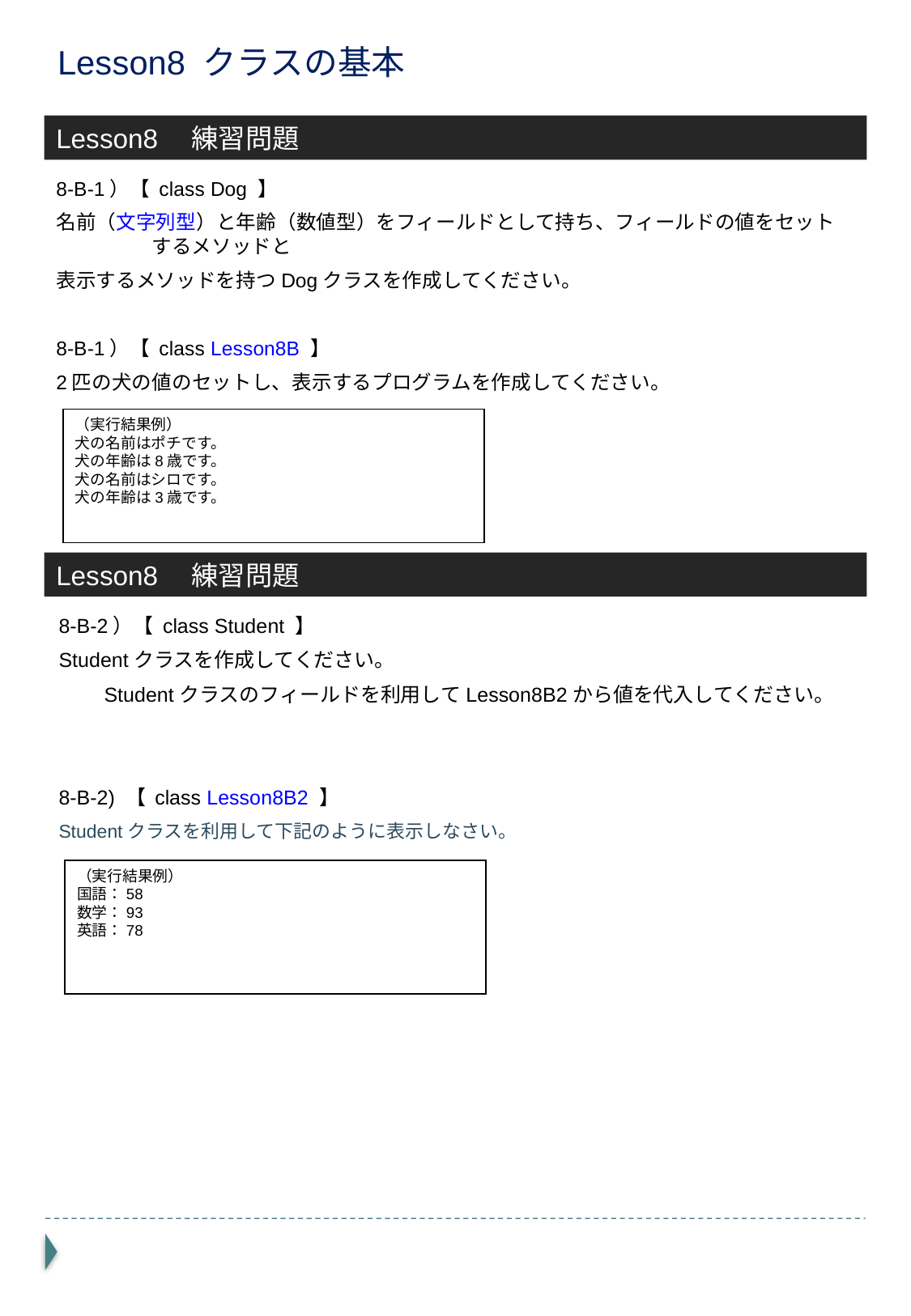

# Lesson8 クラスの基本
Lesson8　練習問題
8-B-1）【 class Dog 】
名前（文字列型）と年齢（数値型）をフィールドとして持ち、フィールドの値をセットするメソッドと
表示するメソッドを持つDogクラスを作成してください。

8-B-1）【 class Lesson8B 】
2匹の犬の値のセットし、表示するプログラムを作成してください。
（実行結果例）
犬の名前はポチです。
犬の年齢は8歳です。
犬の名前はシロです。
犬の年齢は3歳です。
Lesson8　練習問題
8-B-2）【 class Student 】
Studentクラスを作成してください。
　　Studentクラスのフィールドを利用してLesson8B2から値を代入してください。

8-B-2) 【 class Lesson8B2 】
Studentクラスを利用して下記のように表示しなさい。

（実行結果例）
国語：58
数学：93
英語：78